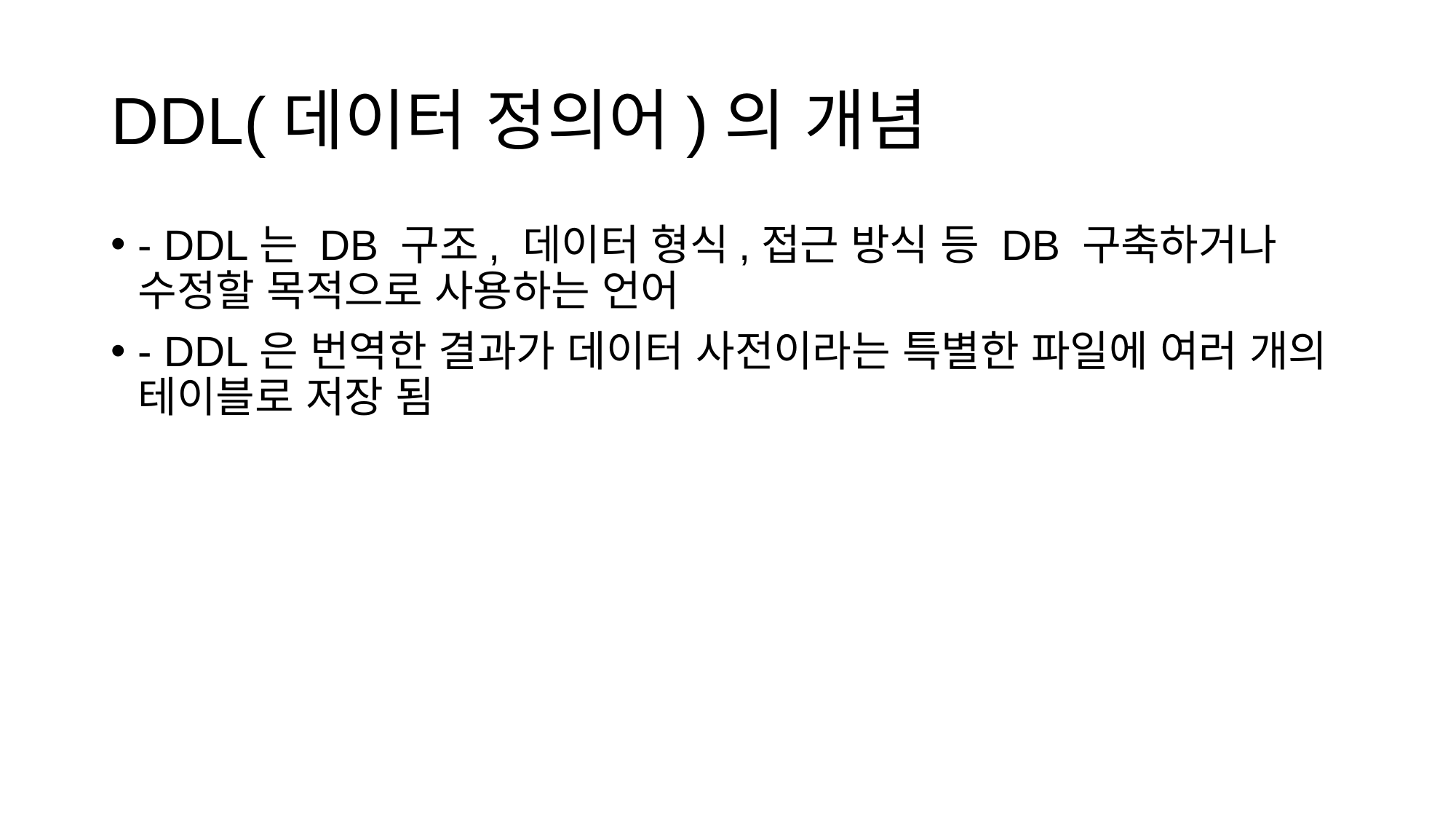

# DDL(데이터 정의어)의 개념
- DDL는 DB 구조, 데이터 형식,접근 방식 등 DB 구축하거나 수정할 목적으로 사용하는 언어
- DDL은 번역한 결과가 데이터 사전이라는 특별한 파일에 여러 개의 테이블로 저장 됨